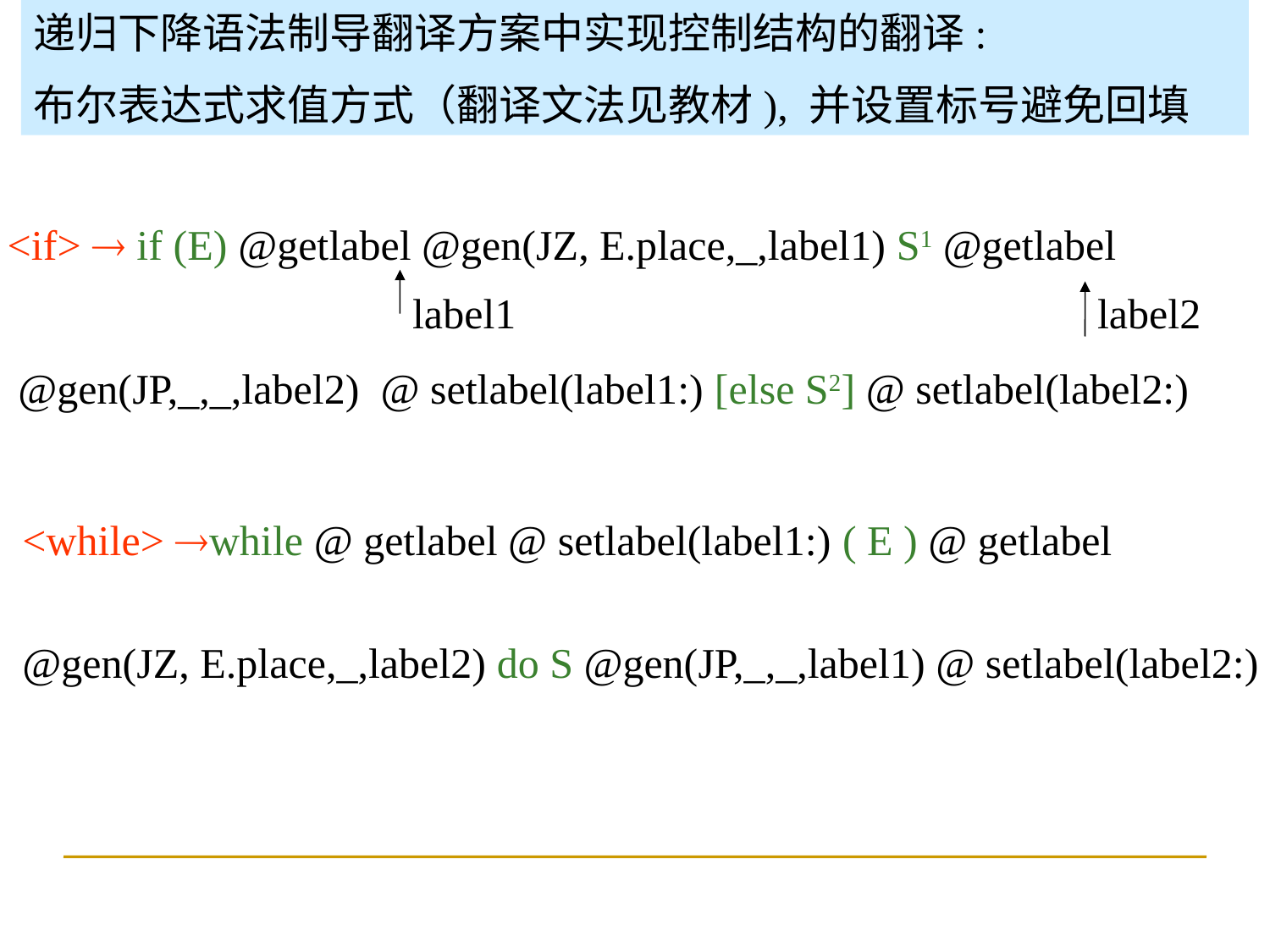

递归下降语法制导翻译方案中实现控制结构的翻译:
布尔表达式求值方式（翻译文法见教材), 并设置标号避免回填
<if> → if (E) @getlabel @gen(JZ, E.place,_,label1) S1 @getlabel

 @gen(JP,_,_,label2)  @ setlabel(label1:) [else S2] @ setlabel(label2:)

label1
label2

<while> →while @ getlabel @ setlabel(label1:) ( E ) @ getlabel

@gen(JZ, E.place,_,label2) do S @gen(JP,_,_,label1) @ setlabel(label2:)

86